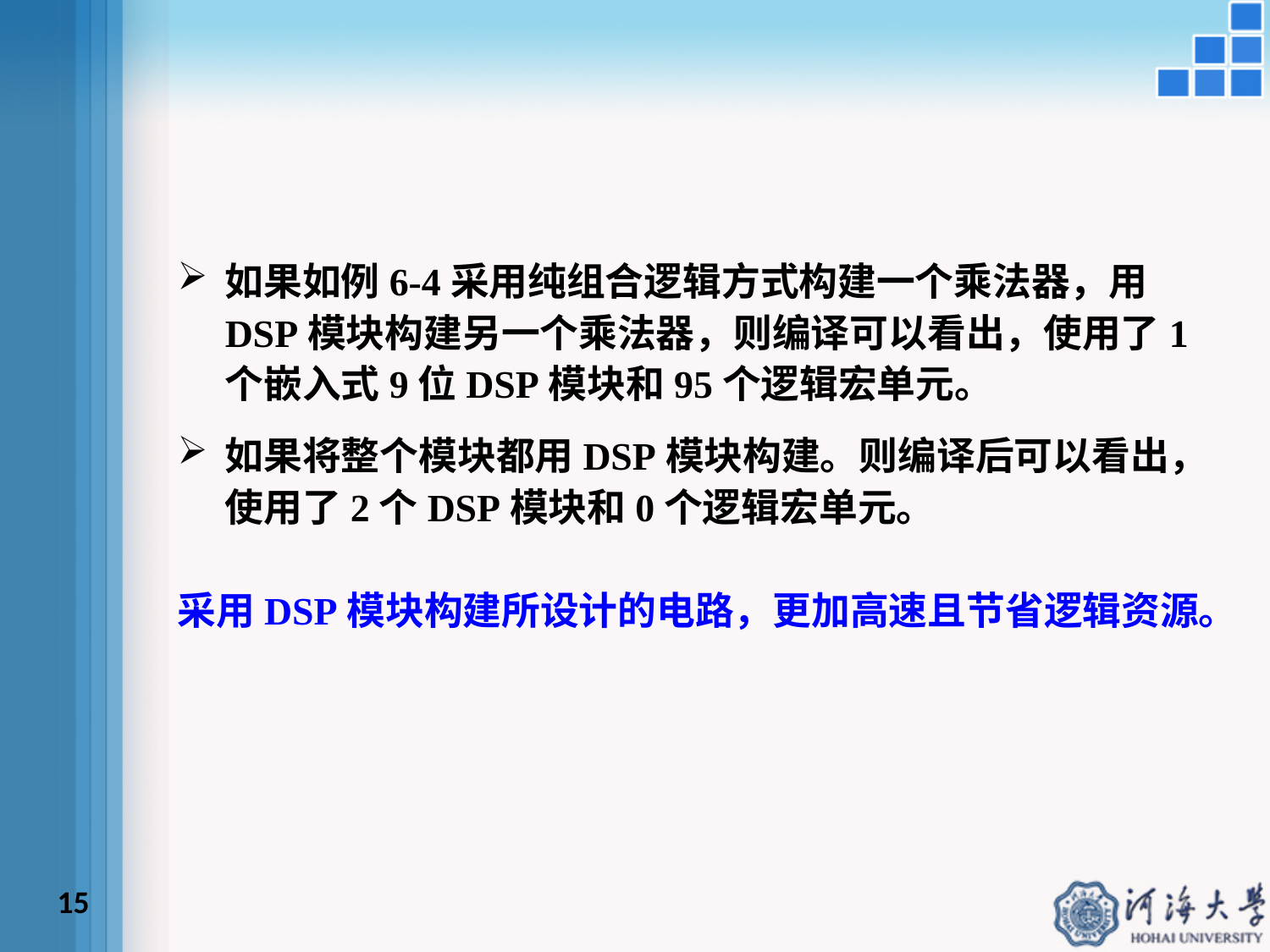

如果如例6-4采用纯组合逻辑方式构建一个乘法器，用DSP模块构建另一个乘法器，则编译可以看出，使用了1个嵌入式9位DSP模块和95个逻辑宏单元。
如果将整个模块都用DSP模块构建。则编译后可以看出，使用了2个DSP模块和0个逻辑宏单元。
采用DSP模块构建所设计的电路，更加高速且节省逻辑资源。
15